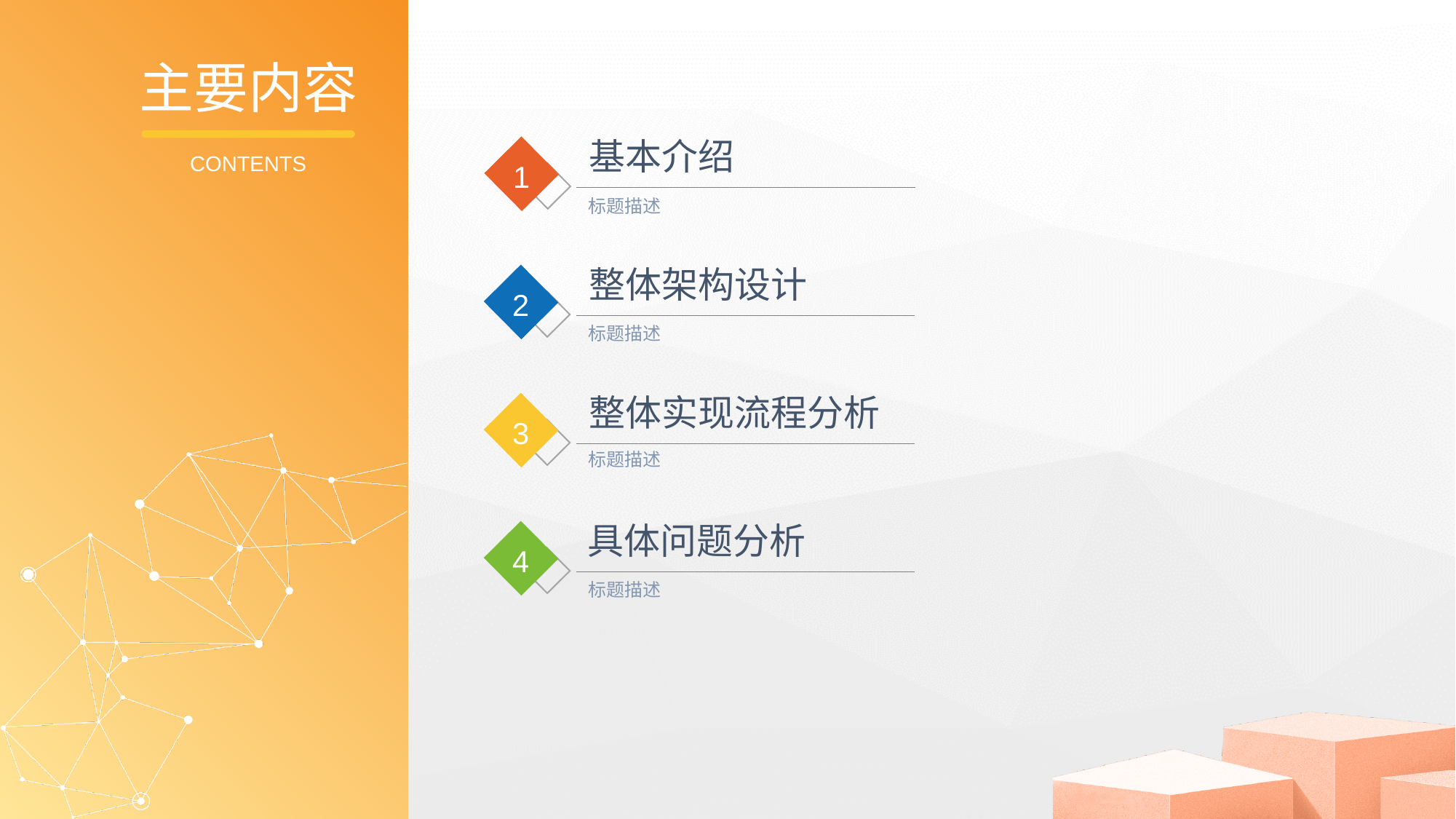

# 主要内容
基本介绍
CONTENTS

1

标题描述
整体架构设计

2

标题描述
整体实现流程分析

3

标题描述
具体问题分析

4

标题描述